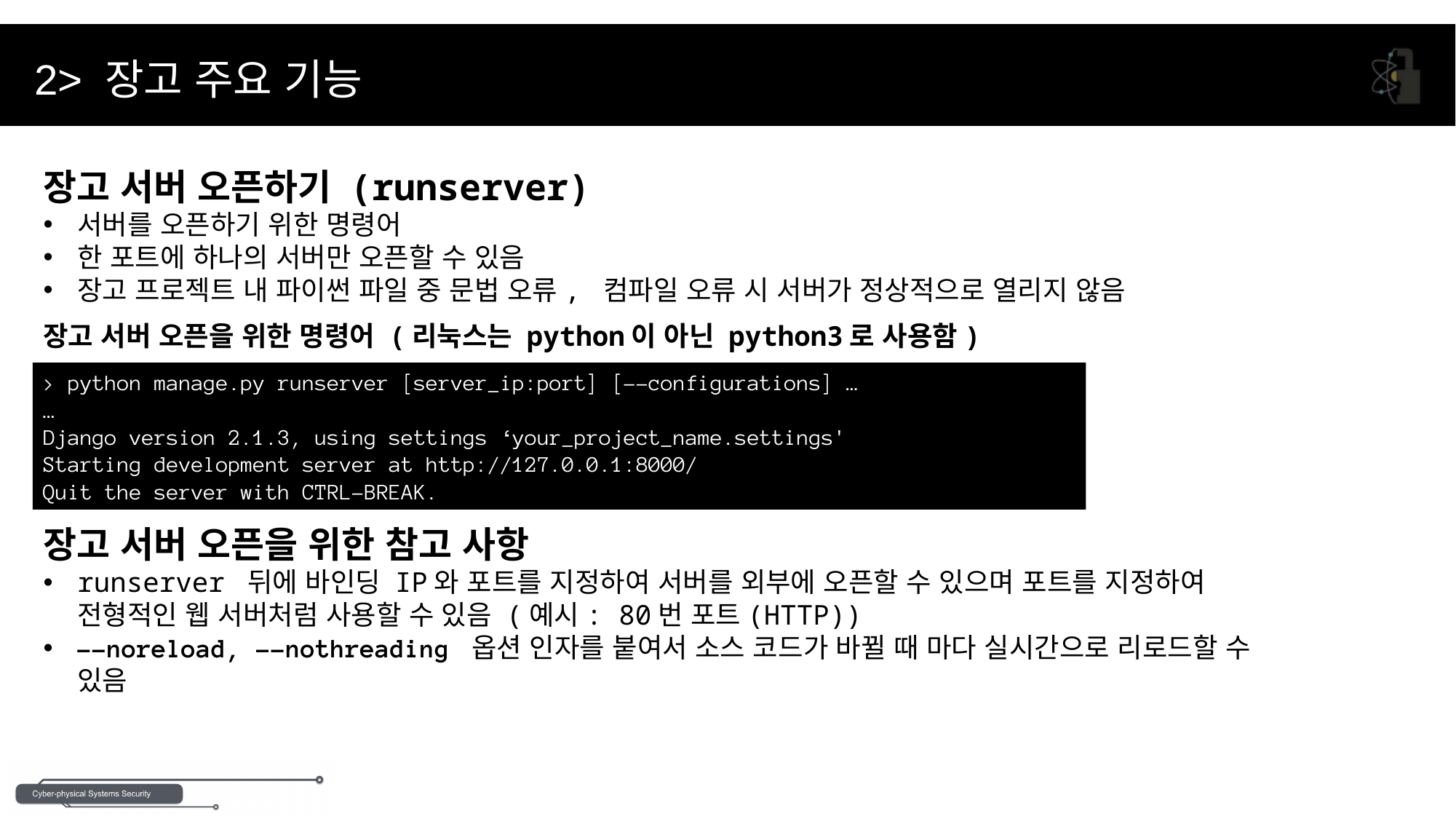

2> 장고 주요 기능
장고 서버 오픈하기 (runserver)
서버를 오픈하기 위한 명령어
한 포트에 하나의 서버만 오픈할 수 있음
장고 프로젝트 내 파이썬 파일 중 문법 오류, 컴파일 오류 시 서버가 정상적으로 열리지 않음
장고 서버 오픈을 위한 명령어 (리눅스는 python이 아닌 python3로 사용함)
> python manage.py runserver [server_ip:port] [--configurations] …
…
Django version 2.1.3, using settings ‘your_project_name.settings'
Starting development server at http://127.0.0.1:8000/
Quit the server with CTRL-BREAK.
장고 서버 오픈을 위한 참고 사항
runserver 뒤에 바인딩 IP와 포트를 지정하여 서버를 외부에 오픈할 수 있으며 포트를 지정하여 전형적인 웹 서버처럼 사용할 수 있음 (예시: 80번 포트(HTTP))
--noreload, --nothreading 옵션 인자를 붙여서 소스 코드가 바뀔 때 마다 실시간으로 리로드할 수 있음